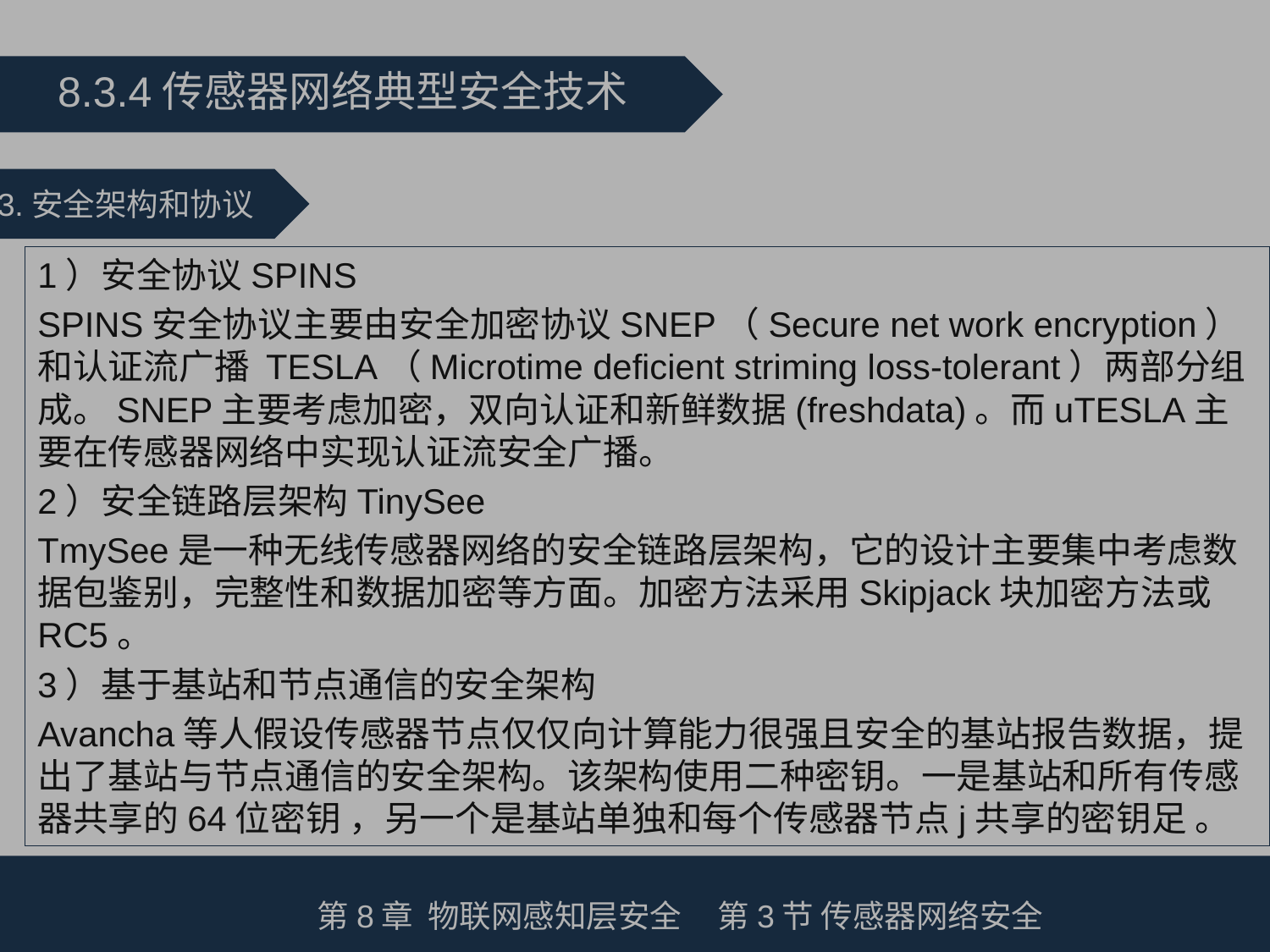

8.3.4传感器网络典型安全技术
3.安全架构和协议
1）安全协议SPINS
SPINS安全协议主要由安全加密协议SNEP（Secure net work encryption）和认证流广播 TESLA（Microtime deficient striming loss-tolerant）两部分组成。SNEP主要考虑加密，双向认证和新鲜数据(freshdata)。而uTESLA主要在传感器网络中实现认证流安全广播。
2）安全链路层架构TinySee
TmySee是一种无线传感器网络的安全链路层架构，它的设计主要集中考虑数据包鉴别，完整性和数据加密等方面。加密方法采用Skipjack块加密方法或RC5。
3）基于基站和节点通信的安全架构
Avancha等人假设传感器节点仅仅向计算能力很强且安全的基站报告数据，提出了基站与节点通信的安全架构。该架构使用二种密钥。一是基站和所有传感器共享的64位密钥 ，另一个是基站单独和每个传感器节点j共享的密钥足 。

第8章  物联网感知层安全     第3节 传感器网络安全